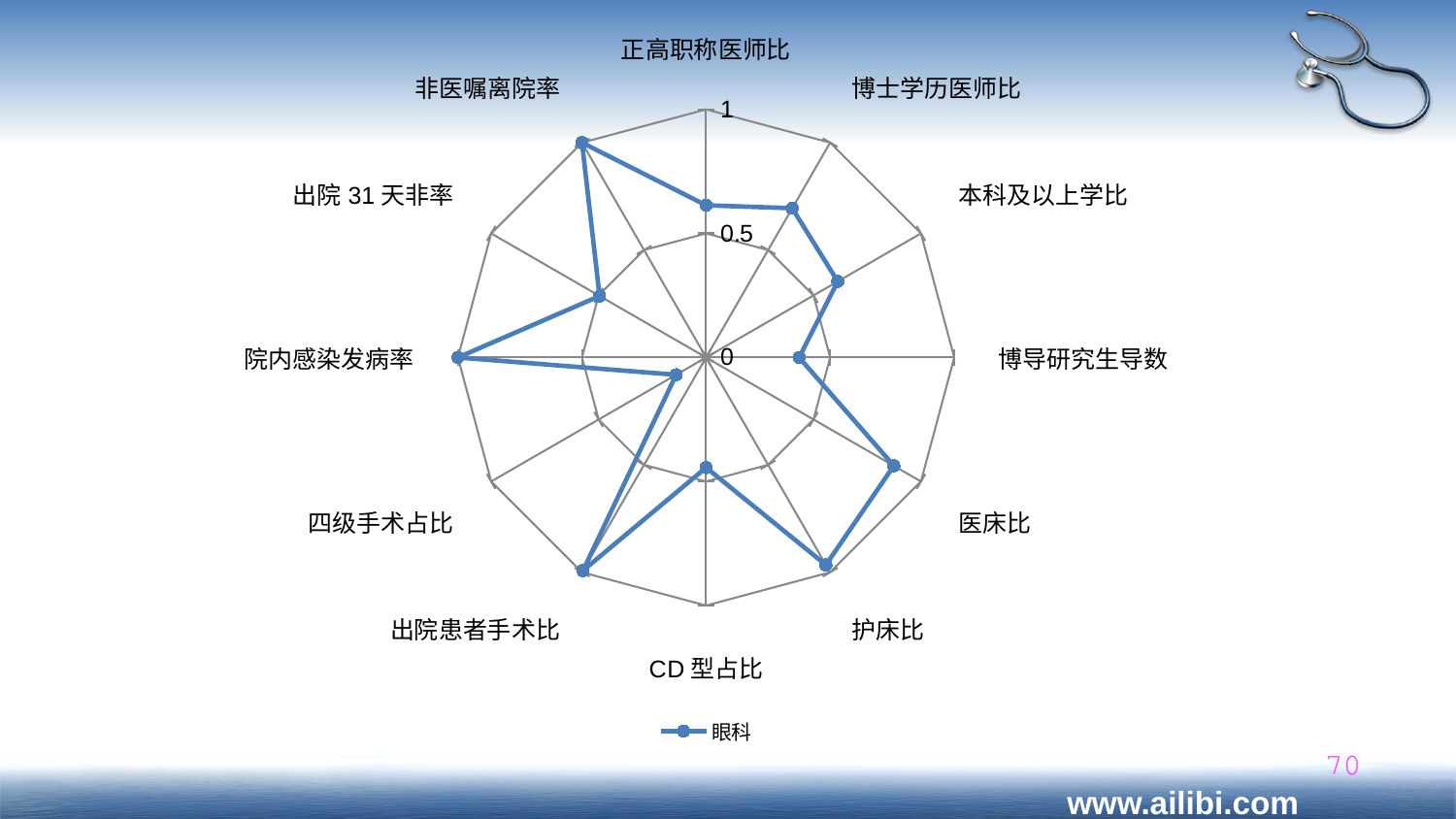

### Chart

| Category | 眼科 |
|---|---|
| 正高职称医师比 | 0.613375640712717 |
| 博士学历医师比 | 0.694444444444444 |
| 本科及以上学比 | 0.612903225806452 |
| 博导研究生导数 | 0.375 |
| 医床比 | 0.8736119840771 |
| 护床比 | 0.965685020543046 |
| CD型占比 | 0.443915919180937 |
| 出院患者手术比 | 0.992129137420015 |
| 四级手术占比 | 0.139486741984656 |
| 院内感染发病率 | 1.0 |
| 出院31天非率 | 0.49540868862157 |
| 非医嘱离院率 | 1.0 |
70